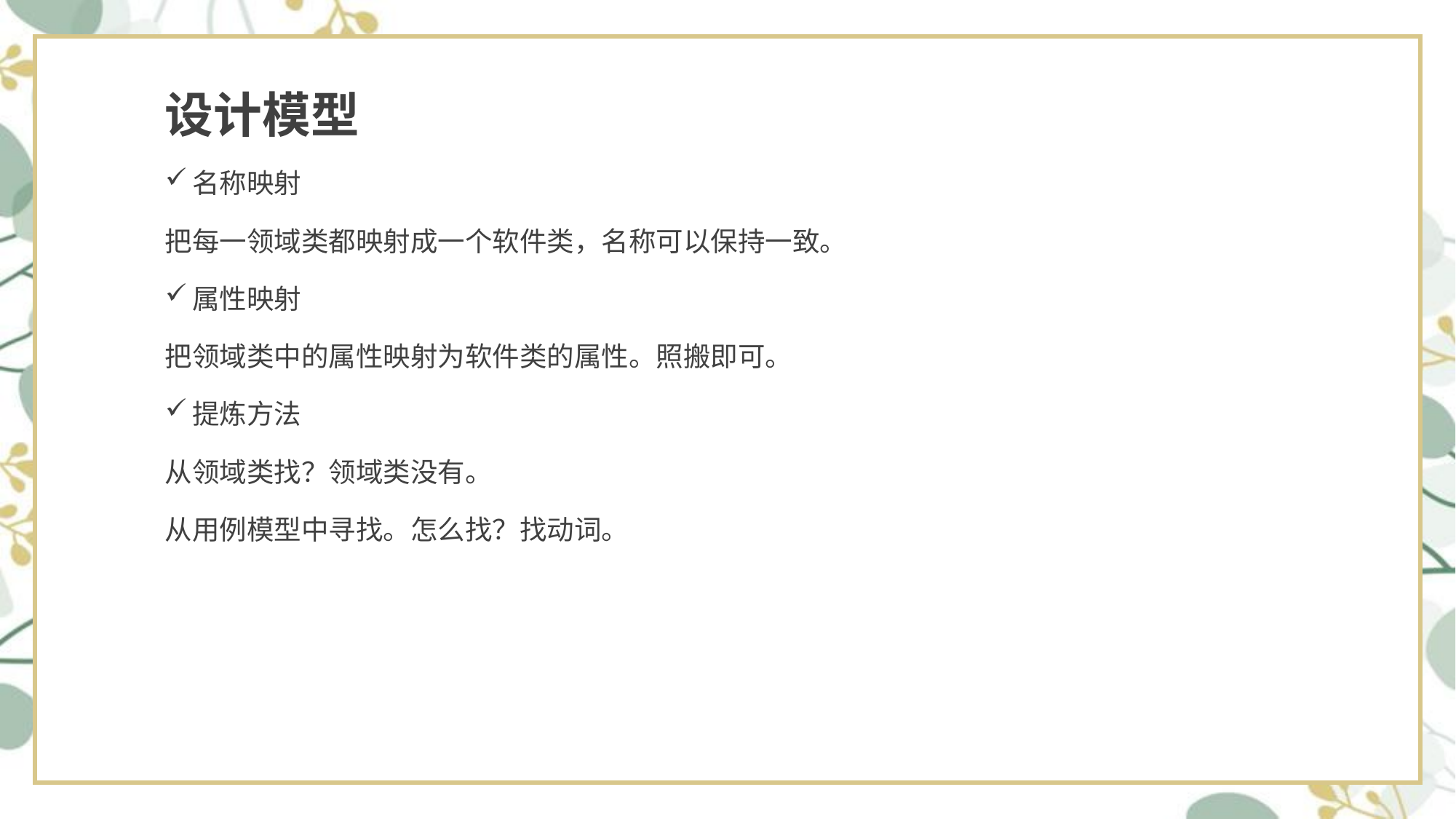

# 设计模型
名称映射
把每一领域类都映射成一个软件类，名称可以保持一致。
属性映射
把领域类中的属性映射为软件类的属性。照搬即可。
提炼方法
从领域类找？领域类没有。
从用例模型中寻找。怎么找？找动词。